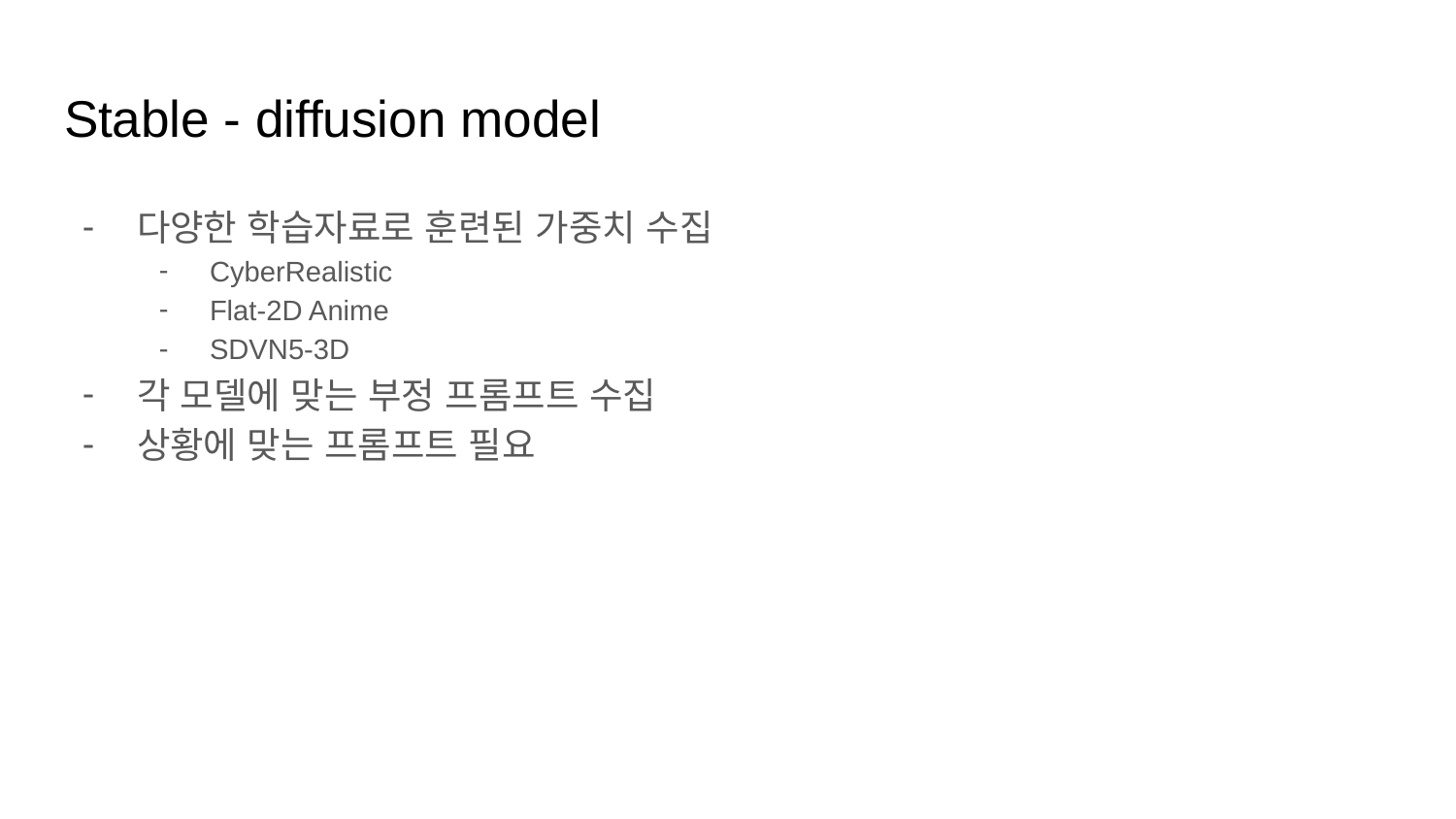

# Stable - diffusion model
다양한 학습자료로 훈련된 가중치 수집
CyberRealistic
Flat-2D Anime
SDVN5-3D
각 모델에 맞는 부정 프롬프트 수집
상황에 맞는 프롬프트 필요